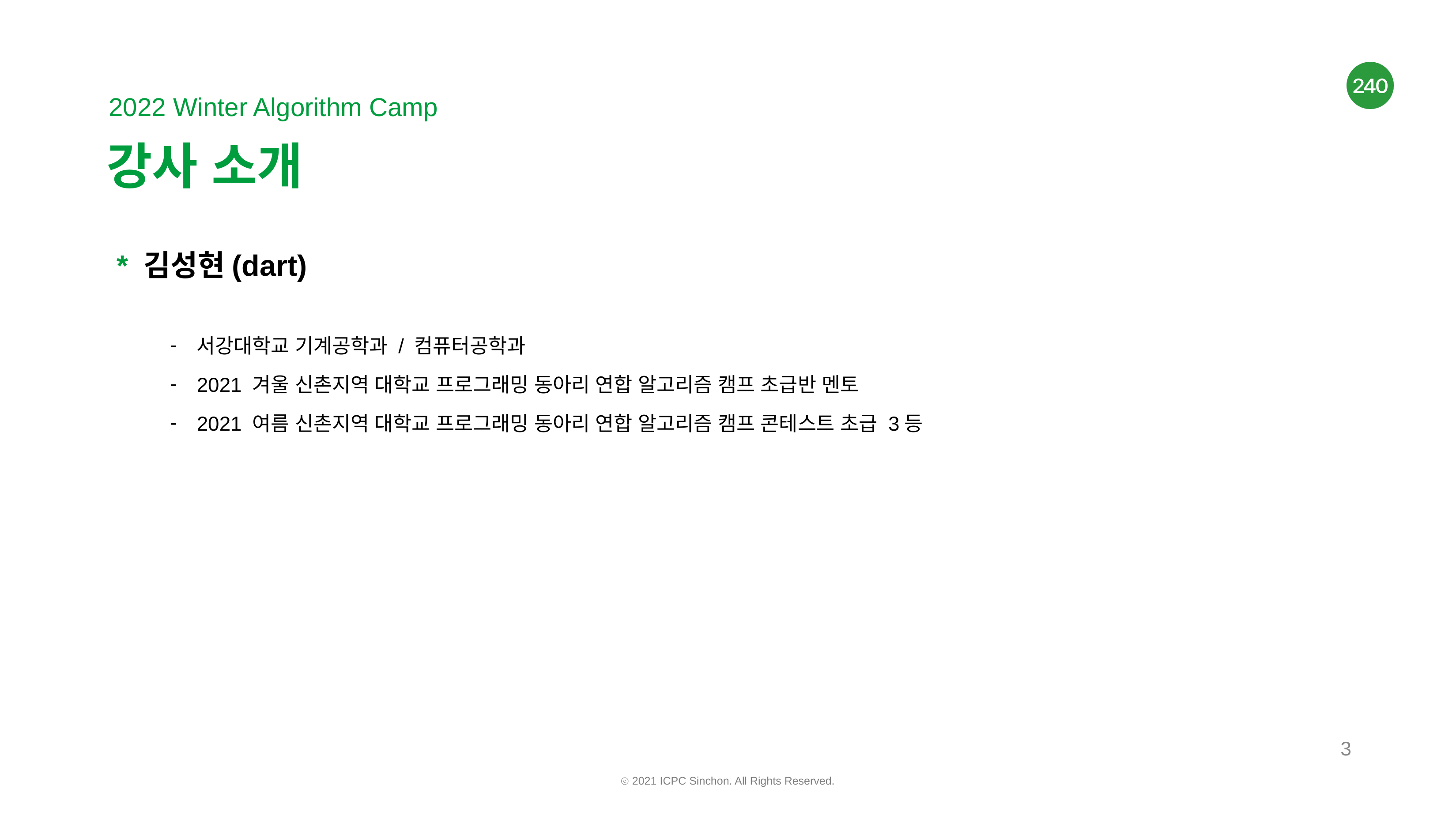

강사 소개
* 김성현(dart)

서강대학교 기계공학과 / 컴퓨터공학과
2021 겨울 신촌지역 대학교 프로그래밍 동아리 연합 알고리즘 캠프 초급반 멘토
2021 여름 신촌지역 대학교 프로그래밍 동아리 연합 알고리즘 캠프 콘테스트 초급 3등
3
ⓒ 2021 ICPC Sinchon. All Rights Reserved.